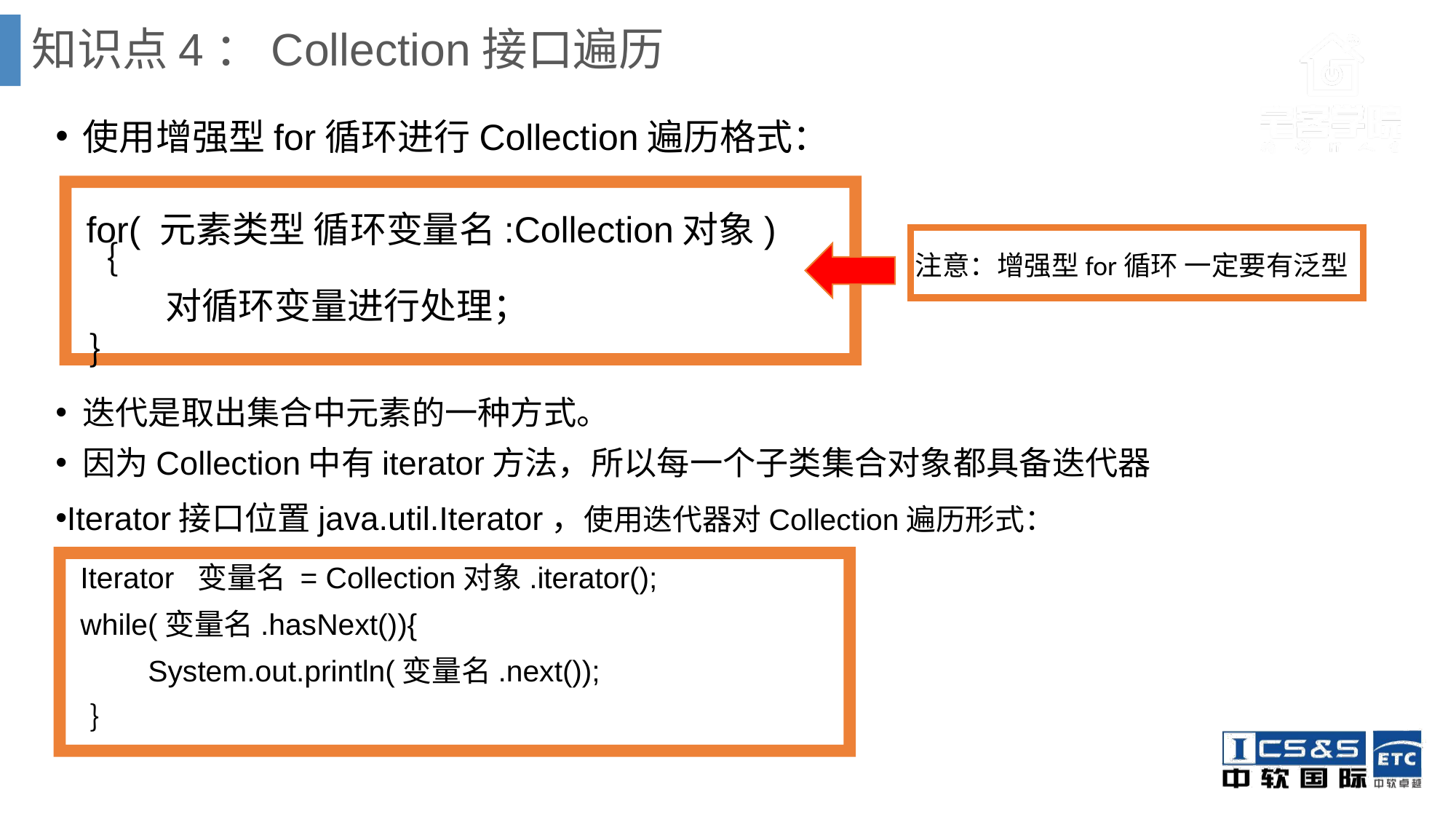

# 知识点4：Collection接口遍历
使用增强型for循环进行Collection遍历格式：

   for( 元素类型 循环变量名:Collection对象)｛
	         对循环变量进行处理；
   ｝

注意：增强型for循环 一定要有泛型

迭代是取出集合中元素的一种方式。
因为Collection中有iterator方法，所以每一个子类集合对象都具备迭代器
Iterator接口位置java.util.Iterator，使用迭代器对Collection遍历形式：
   Iterator  变量名 = Collection对象.iterator();
   while(变量名.hasNext()){
	        System.out.println(变量名.next());
    ｝